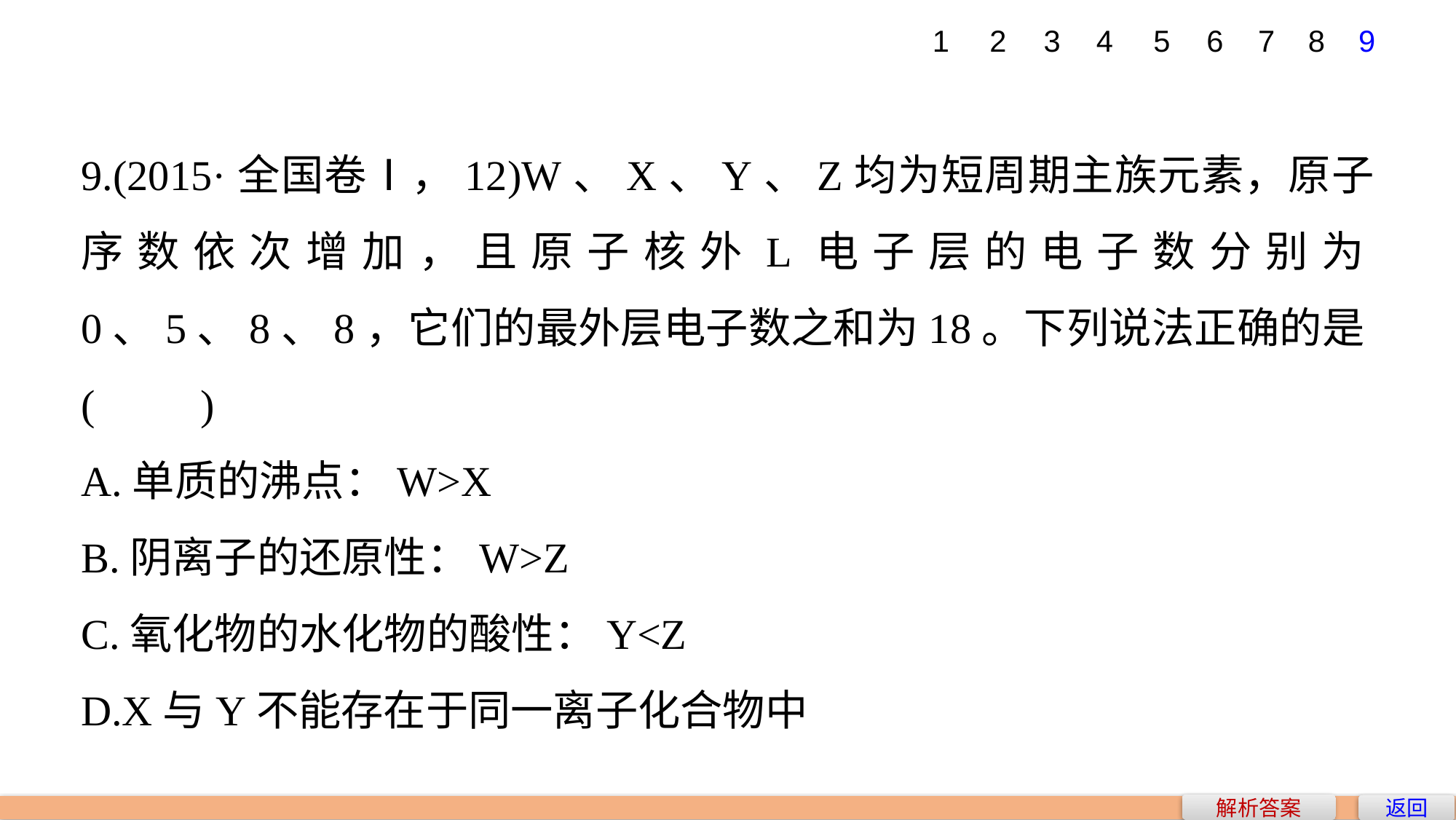

6
7
8
9
1
2
3
4
5
9.(2015·全国卷Ⅰ，12)W、X、Y、Z均为短周期主族元素，原子序数依次增加，且原子核外L电子层的电子数分别为0、5、8、8，它们的最外层电子数之和为18。下列说法正确的是(　　)
A.单质的沸点：W>X
B.阴离子的还原性：W>Z
C.氧化物的水化物的酸性：Y<Z
D.X与Y不能存在于同一离子化合物中
解析答案
返回